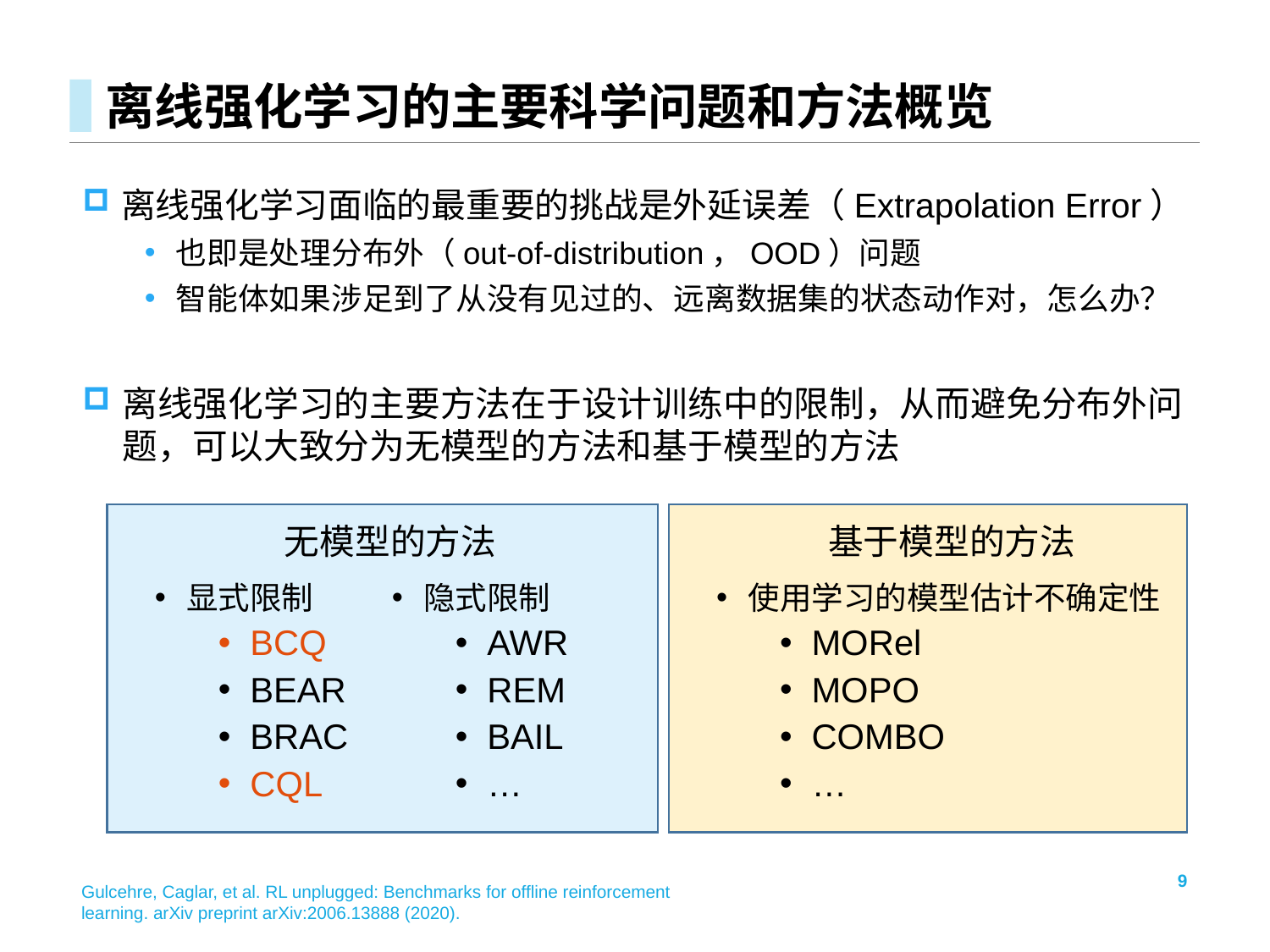

# 离线强化学习的主要科学问题和方法概览
离线强化学习面临的最重要的挑战是外延误差（Extrapolation Error）
也即是处理分布外（out-of-distribution，OOD）问题
智能体如果涉足到了从没有见过的、远离数据集的状态动作对，怎么办？
离线强化学习的主要方法在于设计训练中的限制，从而避免分布外问题，可以大致分为无模型的方法和基于模型的方法

无模型的方法
基于模型的方法
显式限制
BCQ
BEAR
BRAC
CQL
隐式限制
AWR
REM
BAIL
…
使用学习的模型估计不确定性
MORel
MOPO
COMBO
…
9
Gulcehre, Caglar, et al. RL unplugged: Benchmarks for offline reinforcement learning. arXiv preprint arXiv:2006.13888 (2020).